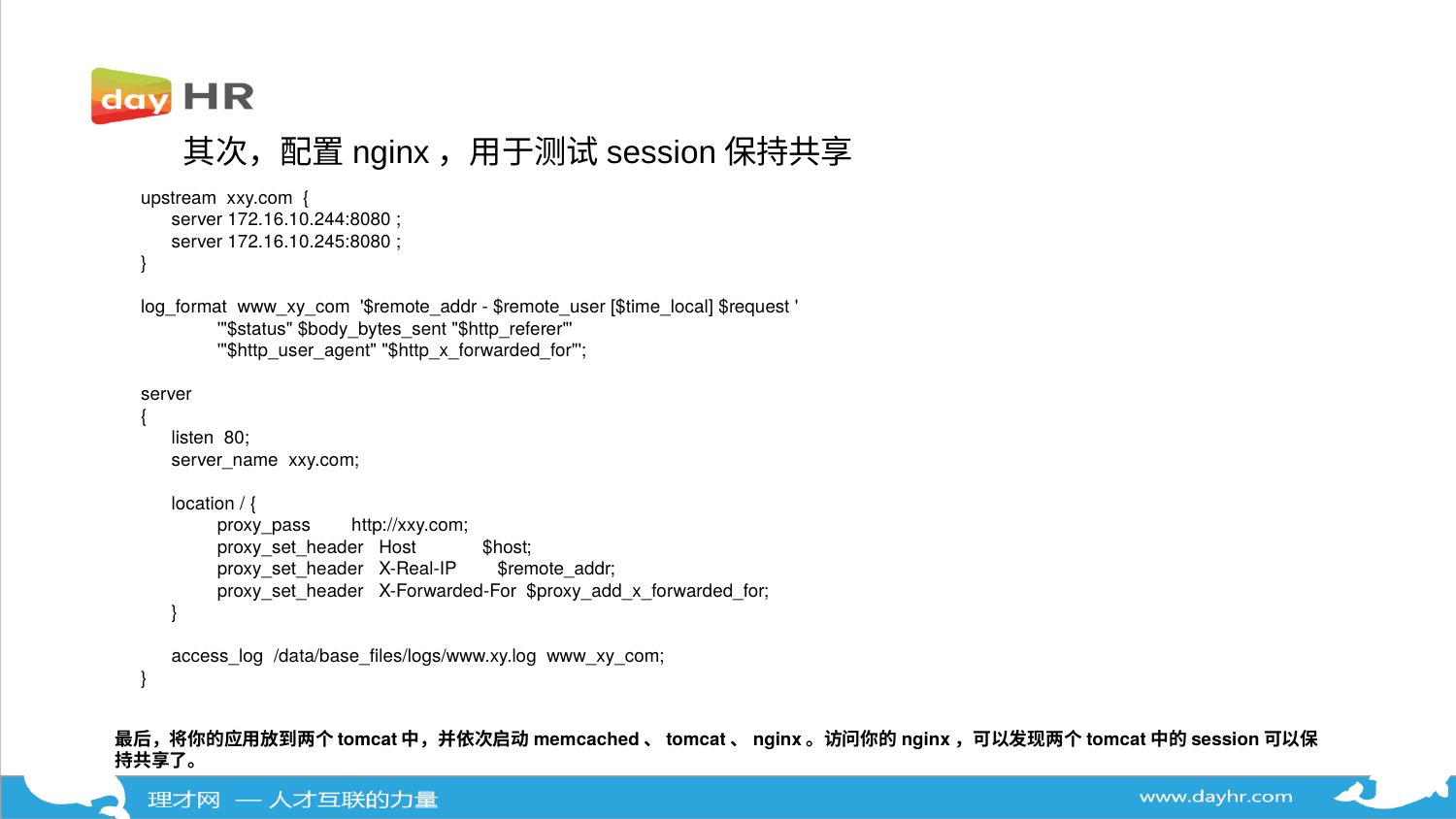

其次，配置nginx，用于测试session保持共享
upstream  xxy.com  {
      server 172.16.10.244:8080 ;
      server 172.16.10.245:8080 ;
}

log_format  www_xy_com  '$remote_addr - $remote_user [$time_local] $request '
               '"$status" $body_bytes_sent "$http_referer"'
               '"$http_user_agent" "$http_x_forwarded_for"';

server
{
      listen  80;
      server_name  xxy.com;

      location / {
               proxy_pass        http://xxy.com;
               proxy_set_header   Host             $host;
               proxy_set_header   X-Real-IP        $remote_addr;
               proxy_set_header   X-Forwarded-For  $proxy_add_x_forwarded_for;
      }

      access_log  /data/base_files/logs/www.xy.log  www_xy_com;
}

最后，将你的应用放到两个tomcat中，并依次启动memcached、tomcat、nginx。访问你的nginx，可以发现两个tomcat中的session可以保持共享了。